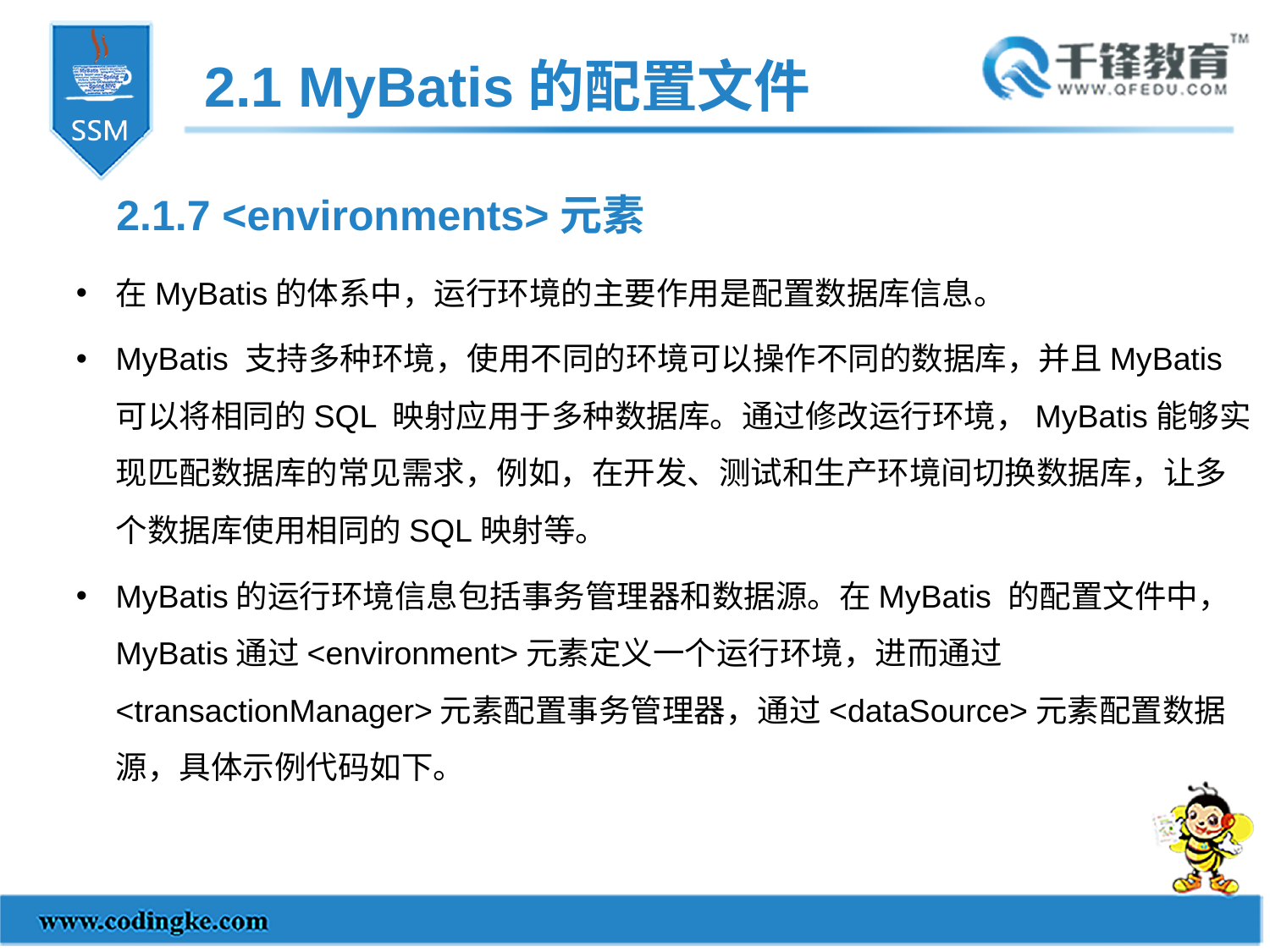

2.1 MyBatis的配置文件
2.1.7 <environments>元素
在MyBatis的体系中，运行环境的主要作用是配置数据库信息。
MyBatis 支持多种环境，使用不同的环境可以操作不同的数据库，并且MyBatis可以将相同的SQL 映射应用于多种数据库。通过修改运行环境，MyBatis能够实现匹配数据库的常见需求，例如，在开发、测试和生产环境间切换数据库，让多个数据库使用相同的SQL映射等。
MyBatis的运行环境信息包括事务管理器和数据源。在MyBatis 的配置文件中，MyBatis通过<environment>元素定义一个运行环境，进而通过<transactionManager>元素配置事务管理器，通过<dataSource>元素配置数据源，具体示例代码如下。